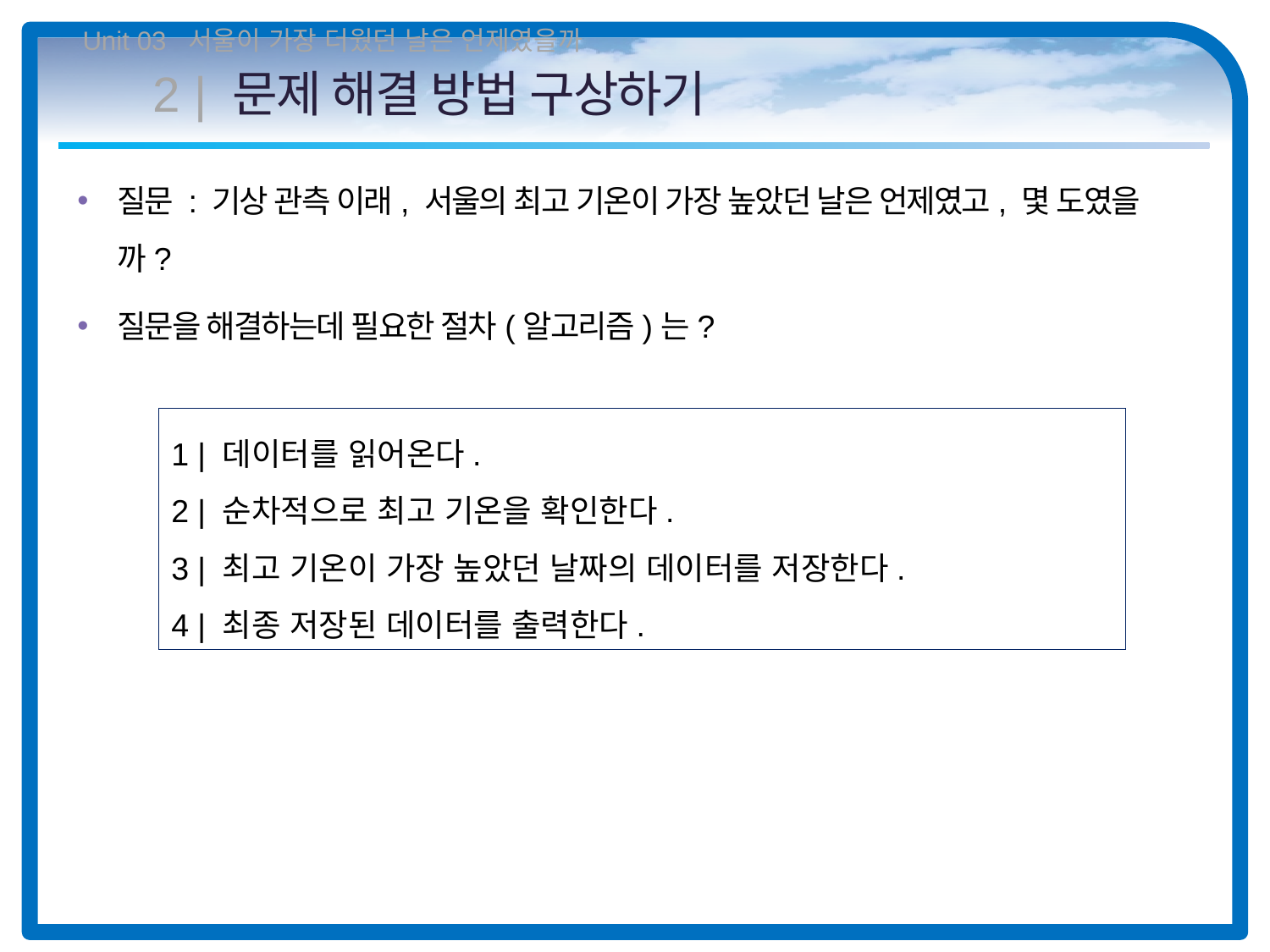

Unit 03  서울이 가장 더웠던 날은 언제였을까
2 | 문제 해결 방법 구상하기
질문 : 기상 관측 이래, 서울의 최고 기온이 가장 높았던 날은 언제였고, 몇 도였을까?
질문을 해결하는데 필요한 절차(알고리즘)는?
1 | 데이터를 읽어온다.
2 | 순차적으로 최고 기온을 확인한다.
3 | 최고 기온이 가장 높았던 날짜의 데이터를 저장한다.
4 | 최종 저장된 데이터를 출력한다.